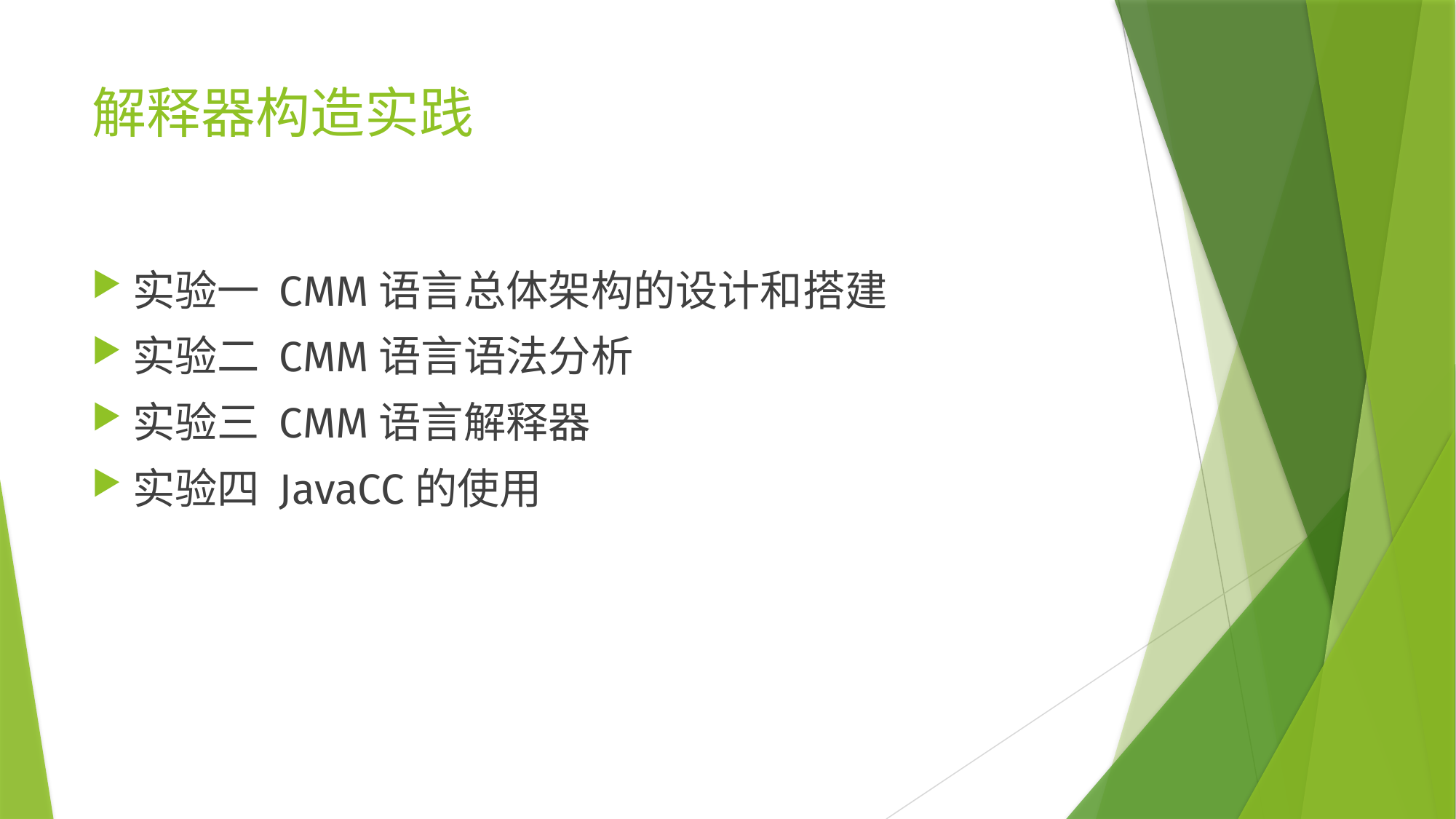

# 解释器构造实践
实验一 CMM语言总体架构的设计和搭建
实验二 CMM语言语法分析
实验三 CMM语言解释器
实验四 JavaCC的使用